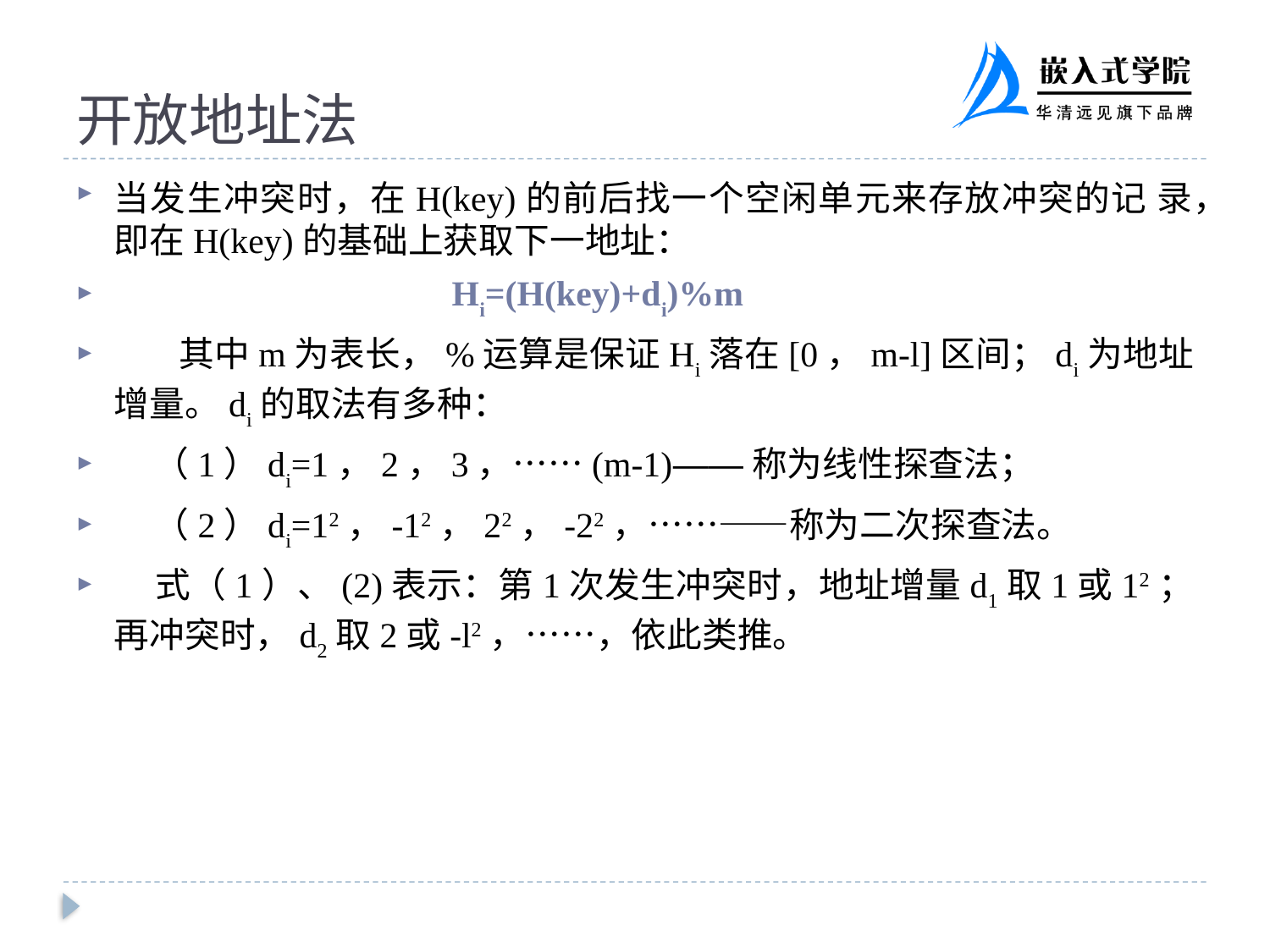

# 开放地址法
当发生冲突时，在H(key)的前后找一个空闲单元来存放冲突的记 录，即在H(key)的基础上获取下一地址：
                                      Hi=(H(key)+di)%m
       其中m为表长，%运算是保证Hi落在[0，m-l]区间；di为地址增量。di的取法有多种：
    （1）di=1，2，3，……(m-1)——称为线性探查法；
    （2）di=12，-12，22，-22，……——称为二次探查法。
    式（1）、(2)表示：第1次发生冲突时，地址增量d1取1或12；再冲突时，d2取2或-l2，……，依此类推。
173